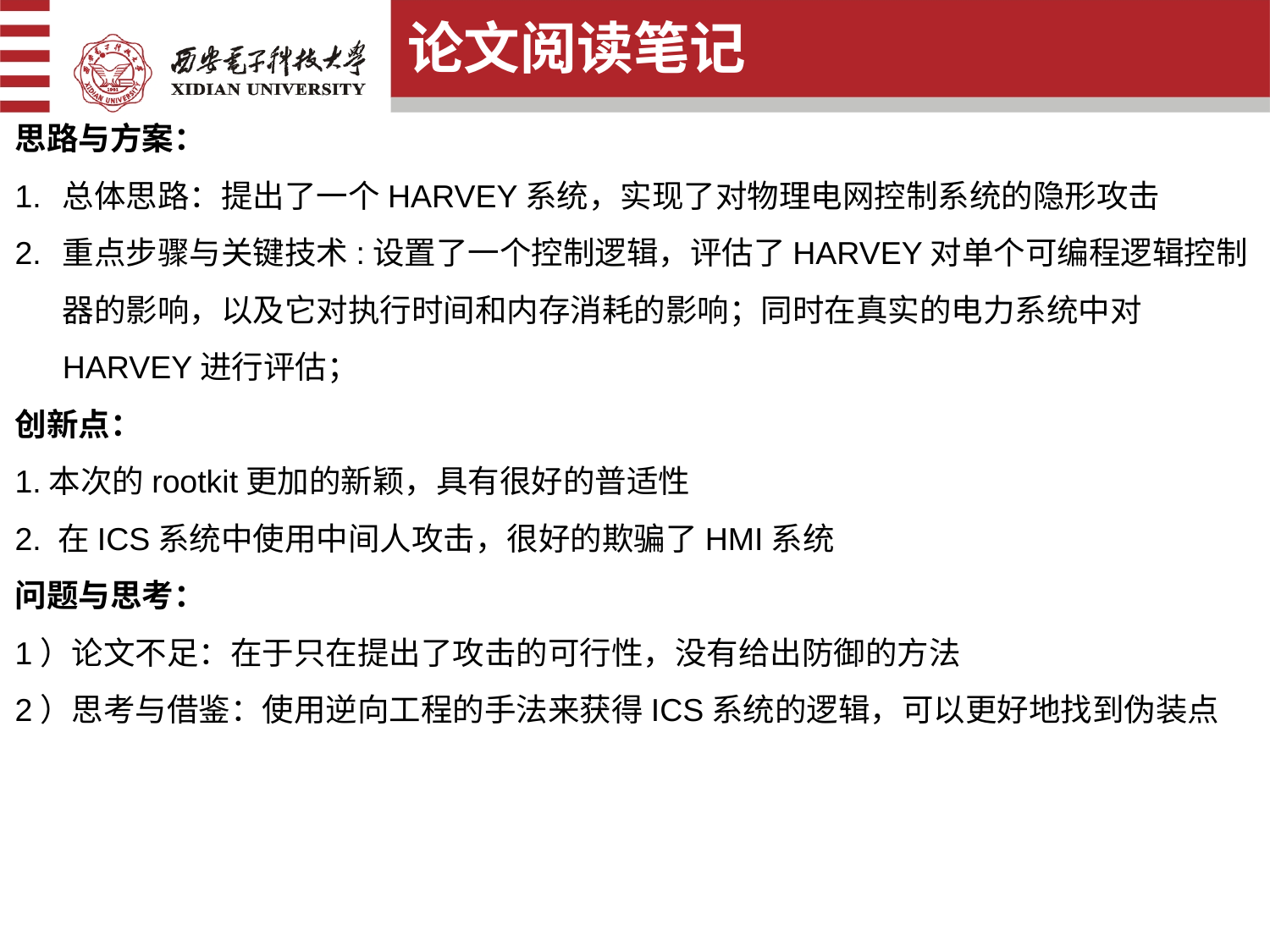

论文阅读笔记
思路与方案：
总体思路：提出了一个HARVEY系统，实现了对物理电网控制系统的隐形攻击
重点步骤与关键技术:设置了一个控制逻辑，评估了HARVEY对单个可编程逻辑控制器的影响，以及它对执行时间和内存消耗的影响；同时在真实的电力系统中对HARVEY进行评估；
创新点：
1.本次的rootkit更加的新颖，具有很好的普适性
2. 在ICS系统中使用中间人攻击，很好的欺骗了HMI系统
问题与思考：
1）论文不足：在于只在提出了攻击的可行性，没有给出防御的方法
2）思考与借鉴：使用逆向工程的手法来获得ICS系统的逻辑，可以更好地找到伪装点